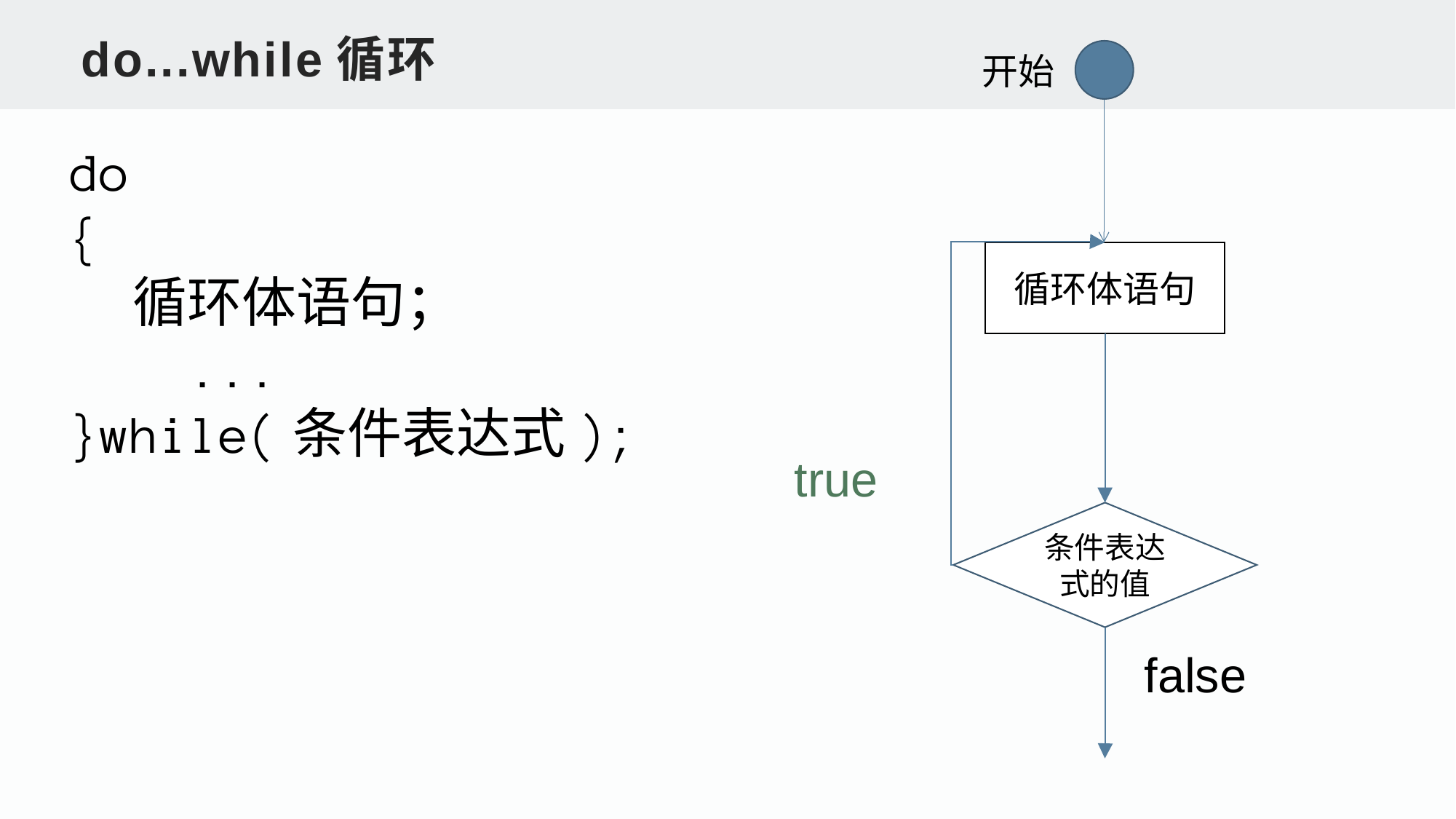

do...while循环

开始
循环体语句
true
条件表达式的值
false
do
{
    循环体语句；
    ...
}while(条件表达式);